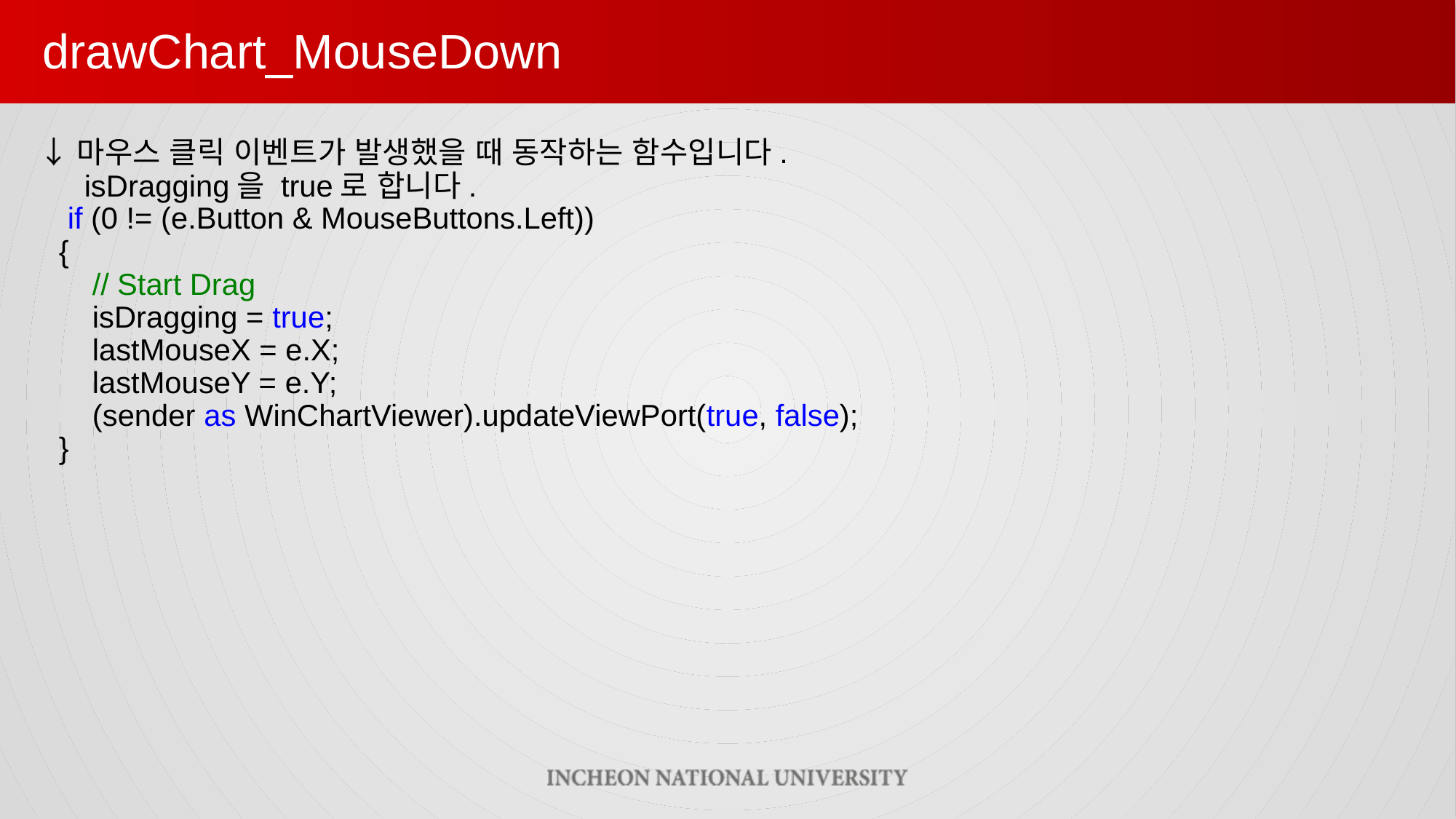

drawChart_MouseDown
            ↓마우스 클릭 이벤트가 발생했을 때 동작하는 함수입니다.
	  isDragging을 true로 합니다.
	if (0 != (e.Button & MouseButtons.Left))
            {
                // Start Drag
                isDragging = true;
                lastMouseX = e.X;
                lastMouseY = e.Y;
                (sender as WinChartViewer).updateViewPort(true, false);
            }